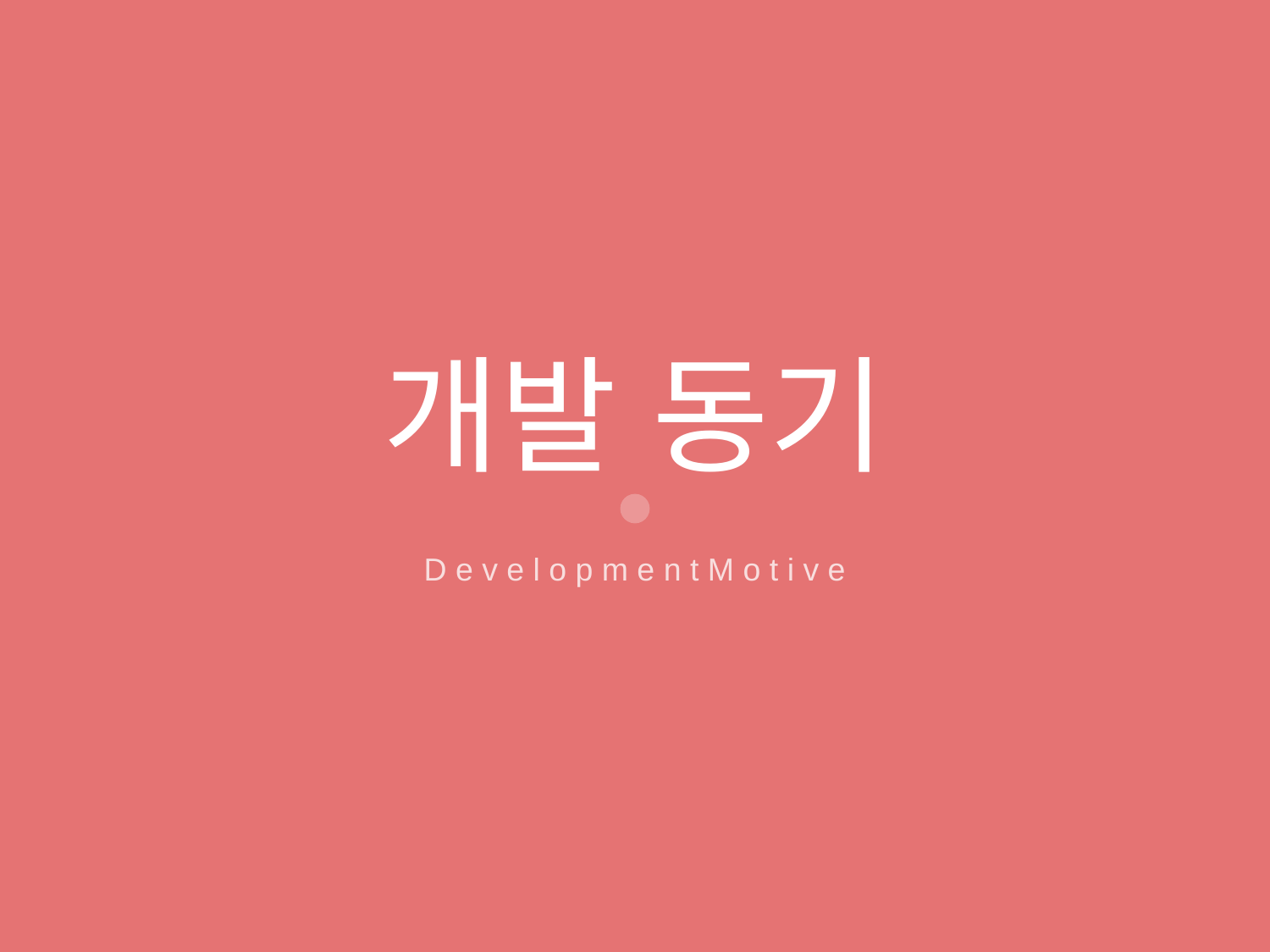

개발 동기

D e v e l o p m e n t M o t i v e